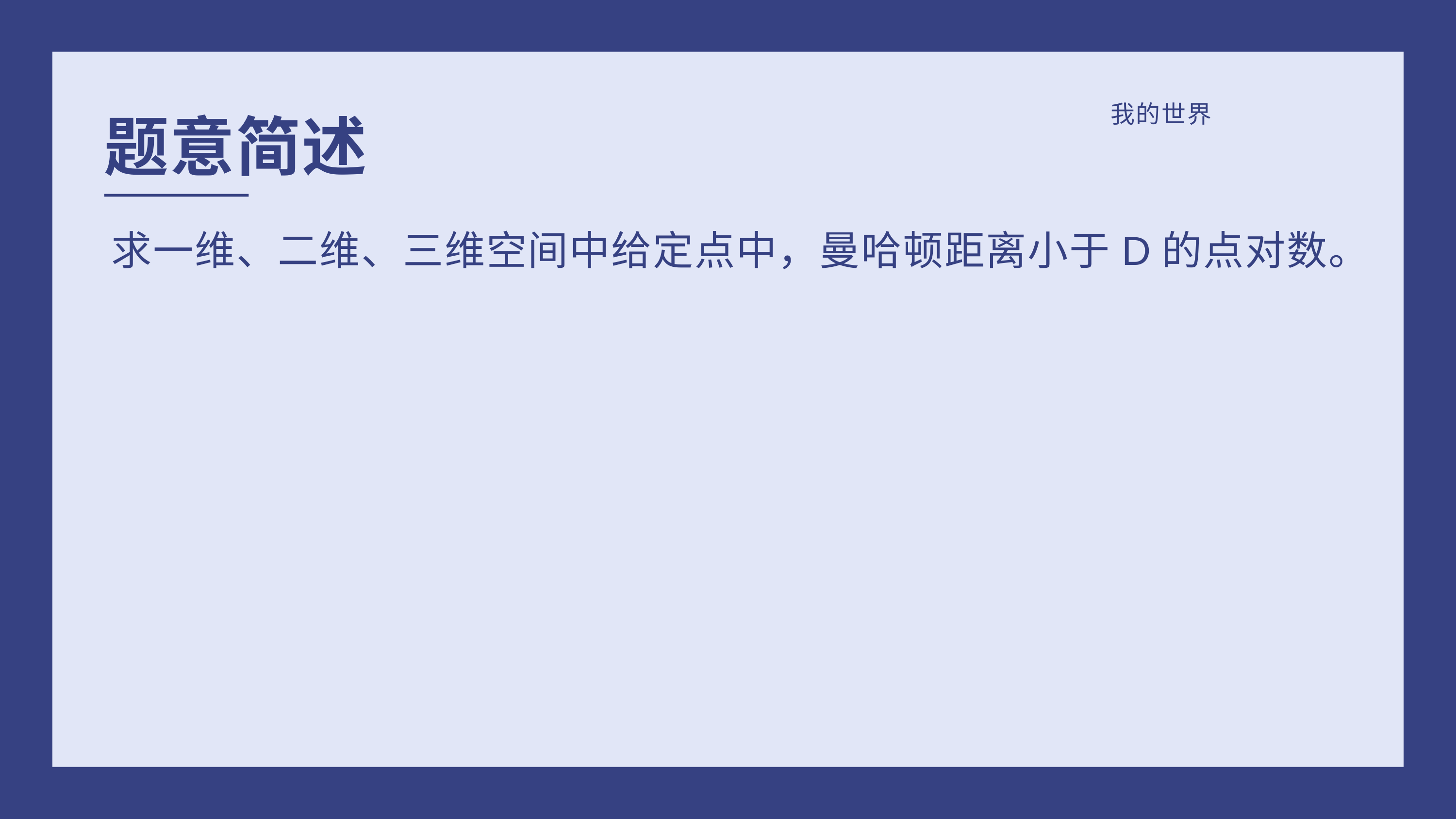

我的世界

题意简述

求一维、二维、三维空间中给定点中，曼哈顿距离小于D的点对数。